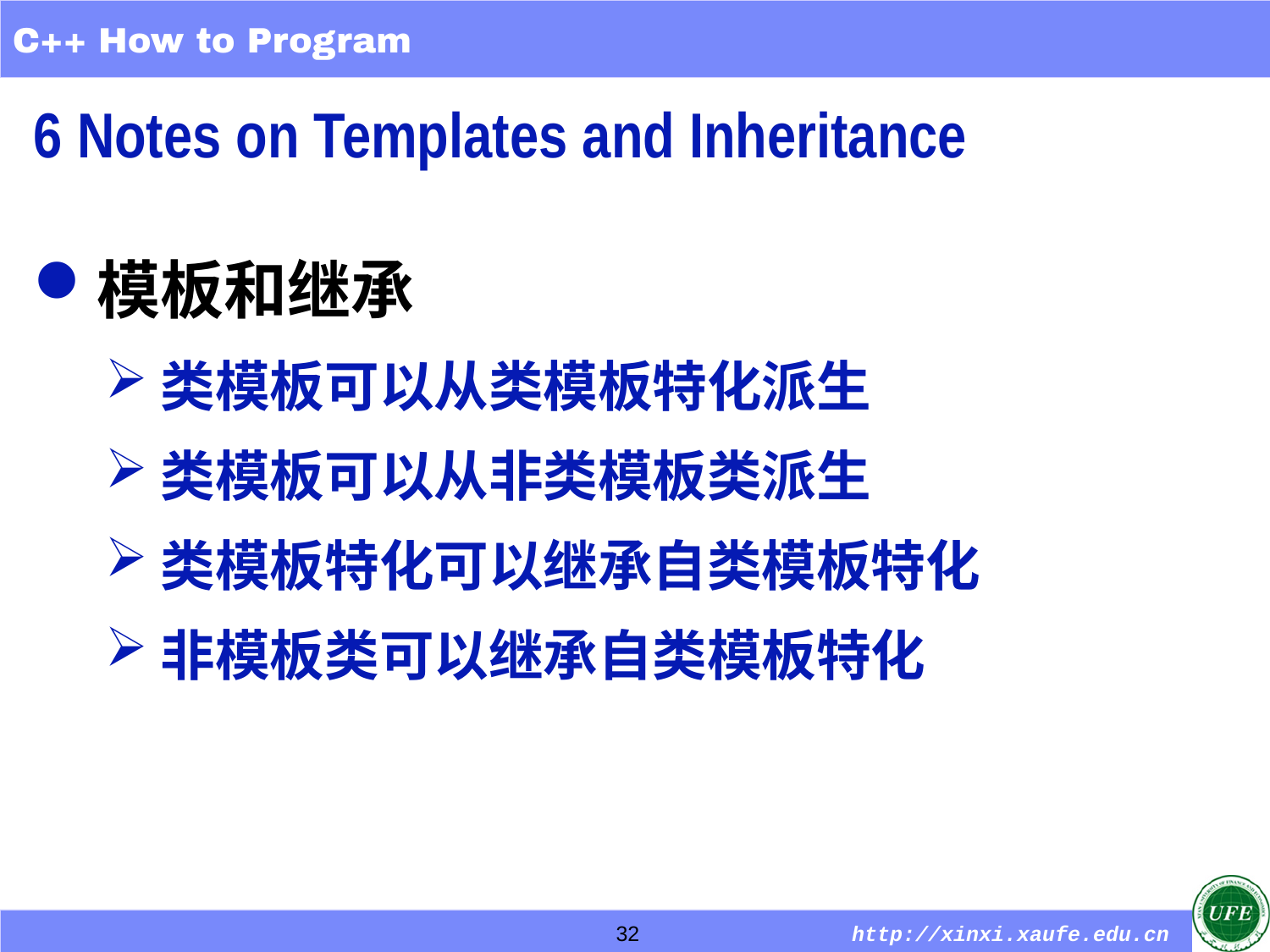

6 Notes on Templates and Inheritance
模板和继承
类模板可以从类模板特化派生
类模板可以从非类模板类派生
类模板特化可以继承自类模板特化
非模板类可以继承自类模板特化
32